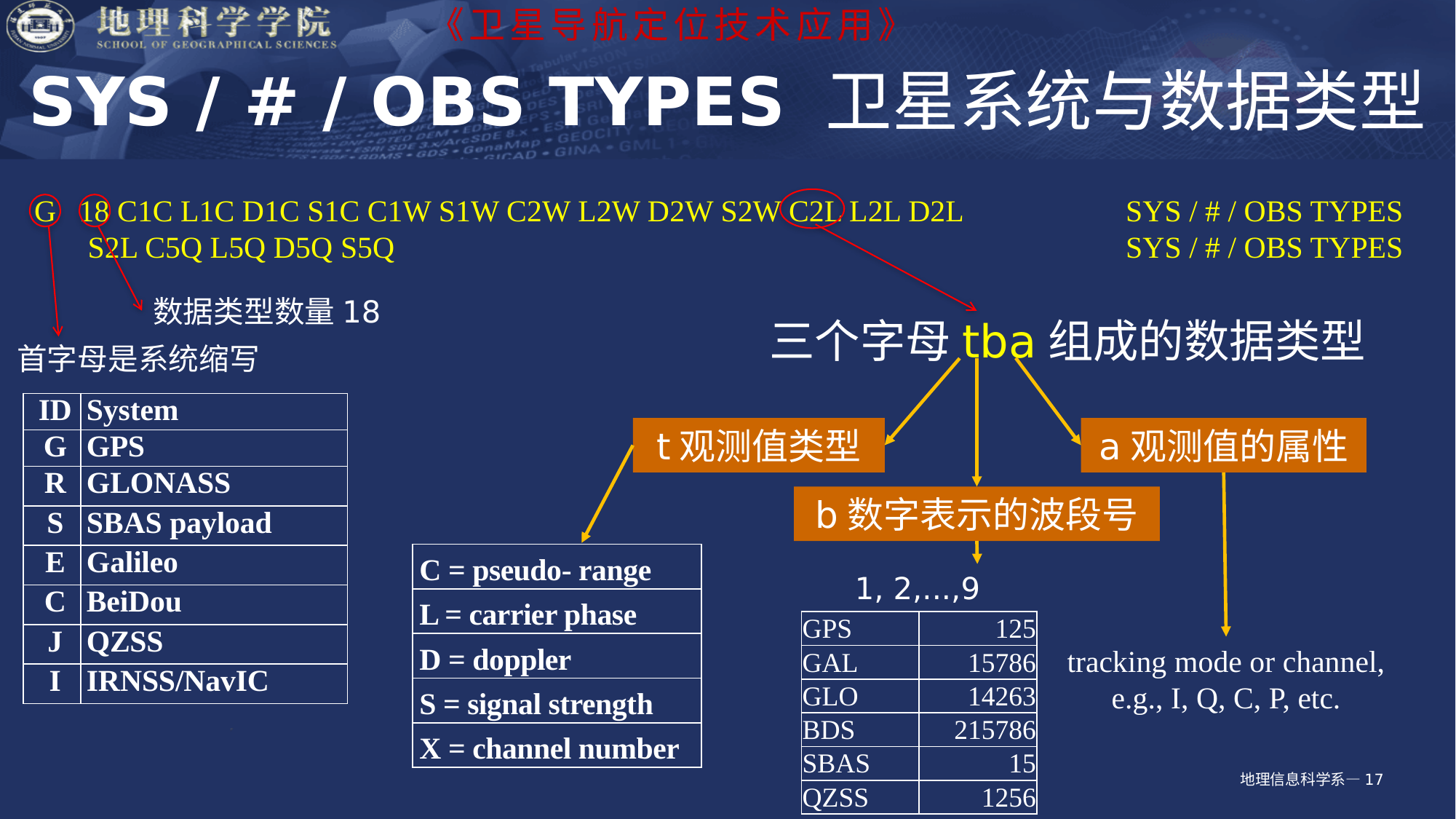

# SYS / # / OBS TYPES 卫星系统与数据类型
G   18 C1C L1C D1C S1C C1W S1W C2W L2W D2W S2W C2L L2L D2L		SYS / # / OBS TYPES
       S2L C5Q L5Q D5Q S5Q                                  					SYS / # / OBS TYPES

数据类型数量18
三个字母tba组成的数据类型
首字母是系统缩写
| ID | System |
| --- | --- |
| G | GPS |
| R | GLONASS |
| S | SBAS payload |
| E | Galileo |
| C | BeiDou |
| J | QZSS |
| I | IRNSS/NavIC |
a观测值的属性
t观测值类型
b数字表示的波段号
| C = pseudo- range |
| --- |
| L = carrier phase |
| D = doppler |
| S = signal strength |
| X = channel number |
1, 2,...,9
| GPS | 125 |
| --- | --- |
| GAL | 15786 |
| GLO | 14263 |
| BDS | 215786 |
| SBAS | 15 |
| QZSS | 1256 |
tracking mode or channel, e.g., I, Q, C, P, etc.